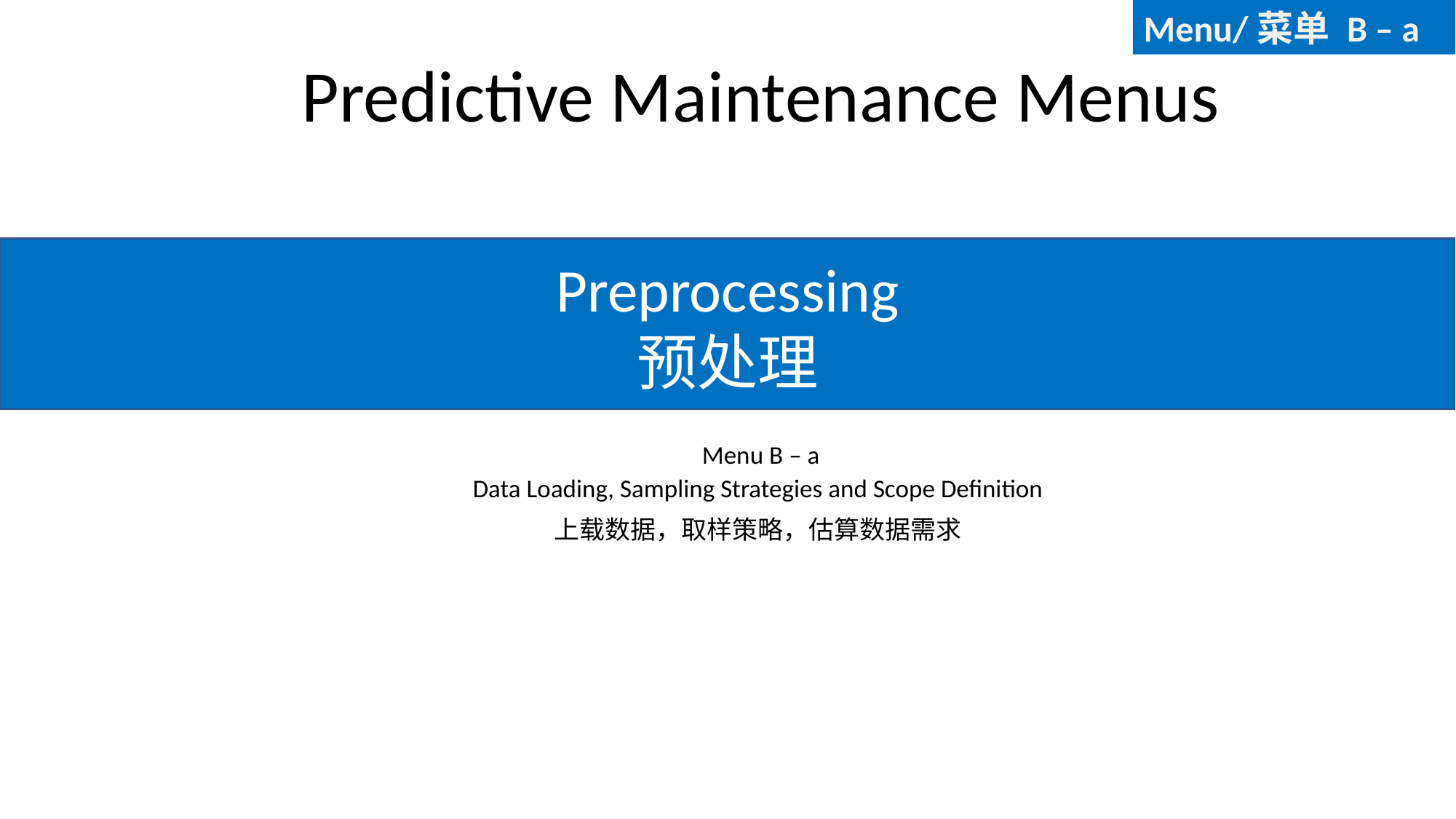

Menu/菜单 B – a
# Predictive Maintenance Menus
Preprocessing
预处理
Menu B – a
Data Loading, Sampling Strategies and Scope Definition
上载数据，取样策略，估算数据需求